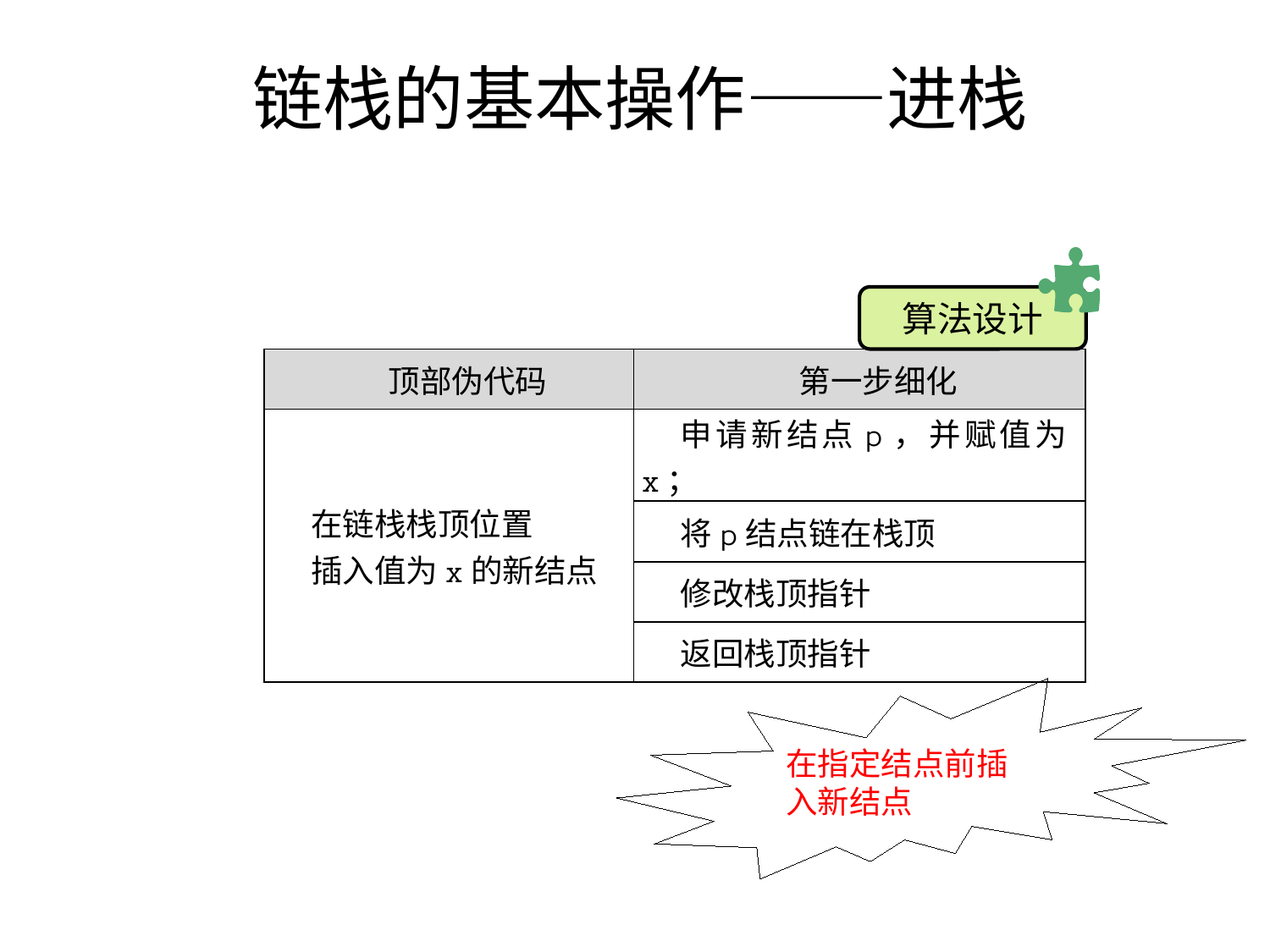

# 链栈的基本操作——进栈

算法设计
| 顶部伪代码 | 第一步细化 |
| --- | --- |
| 在链栈栈顶位置 插入值为x的新结点 | 申请新结点p，并赋值为x； |
|  | 将p结点链在栈顶 |
|  | 修改栈顶指针 |
|  | 返回栈顶指针 |
在指定结点前插入新结点
45